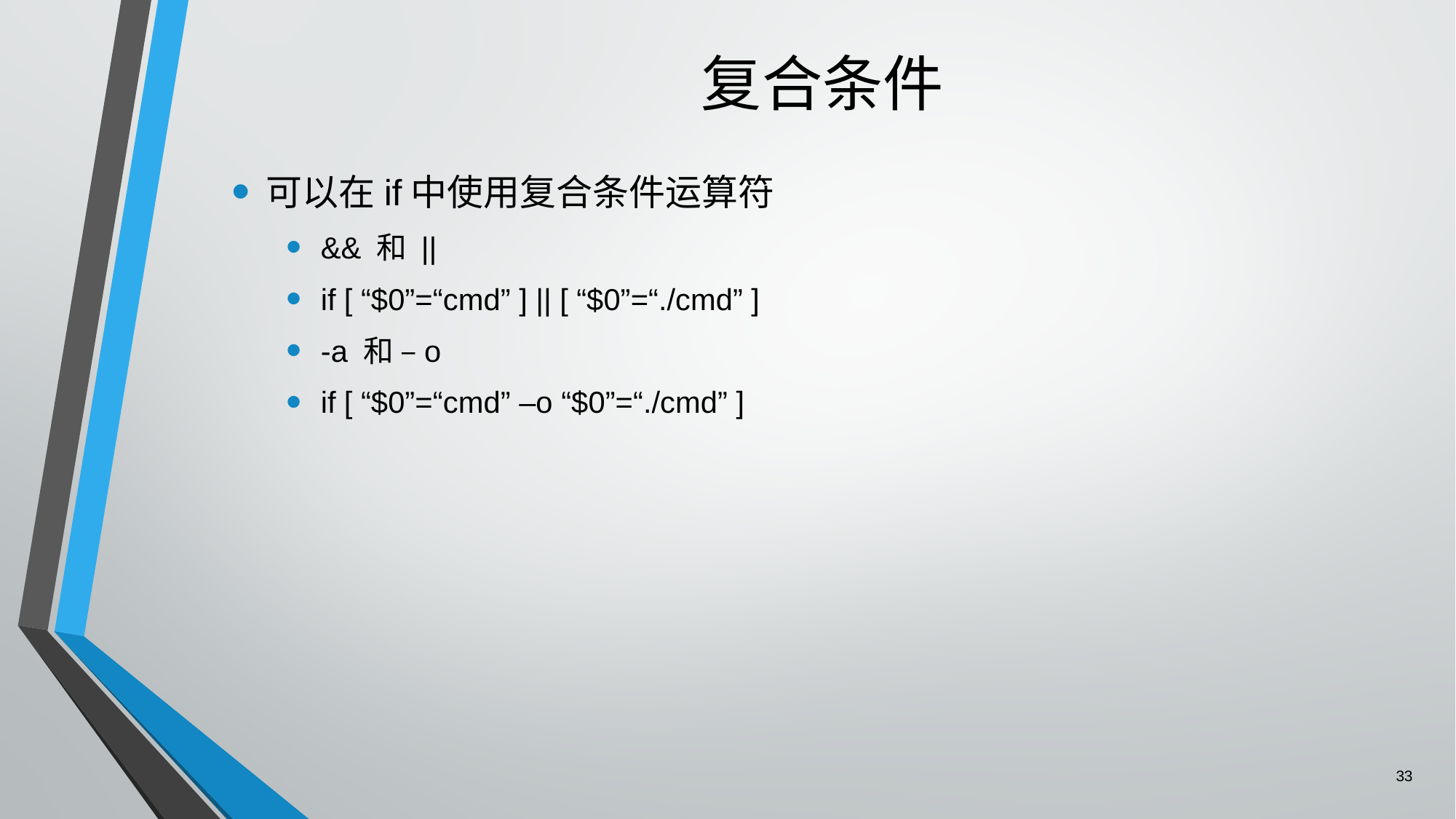

# 复合条件
可以在if中使用复合条件运算符
&& 和 ||
if [ “$0”=“cmd” ] || [ “$0”=“./cmd” ]
-a 和 –o
if [ “$0”=“cmd” –o “$0”=“./cmd” ]
33